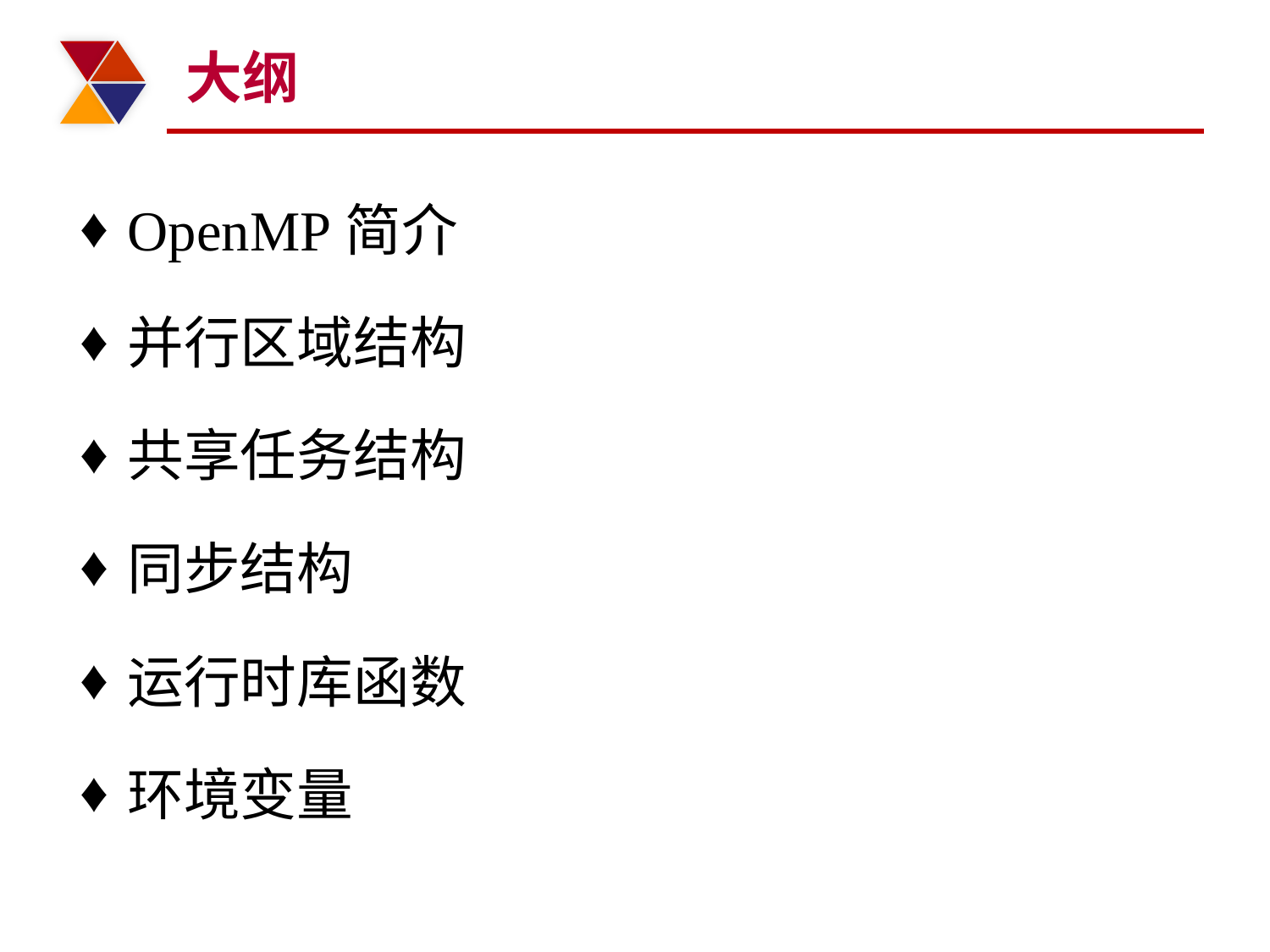

# 大纲
OpenMP简介
并行区域结构
共享任务结构
同步结构
运行时库函数
环境变量